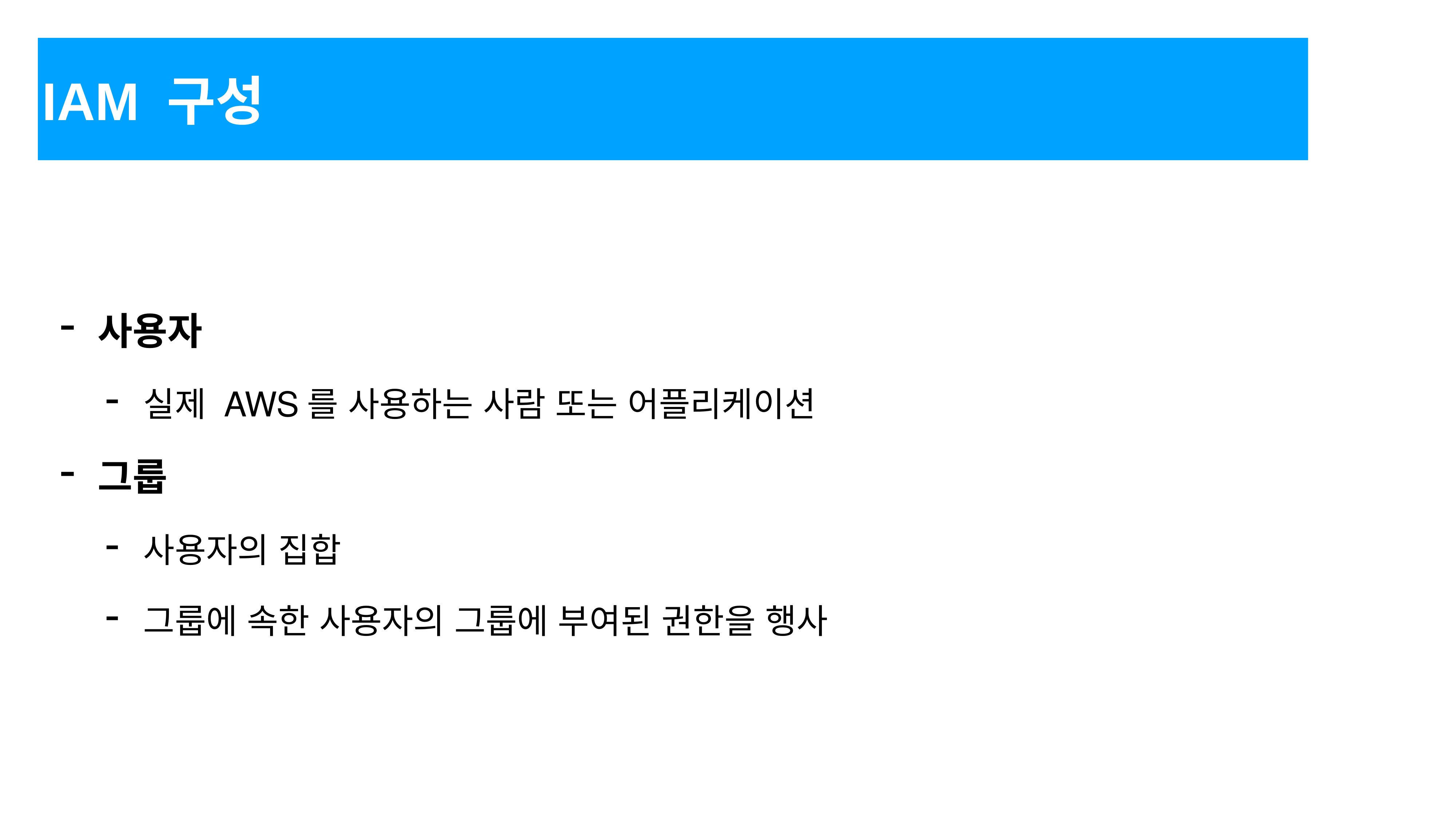

IAM 구성
사용자
실제 AWS를 사용하는 사람 또는 어플리케이션
그룹
사용자의 집합
그룹에 속한 사용자의 그룹에 부여된 권한을 행사